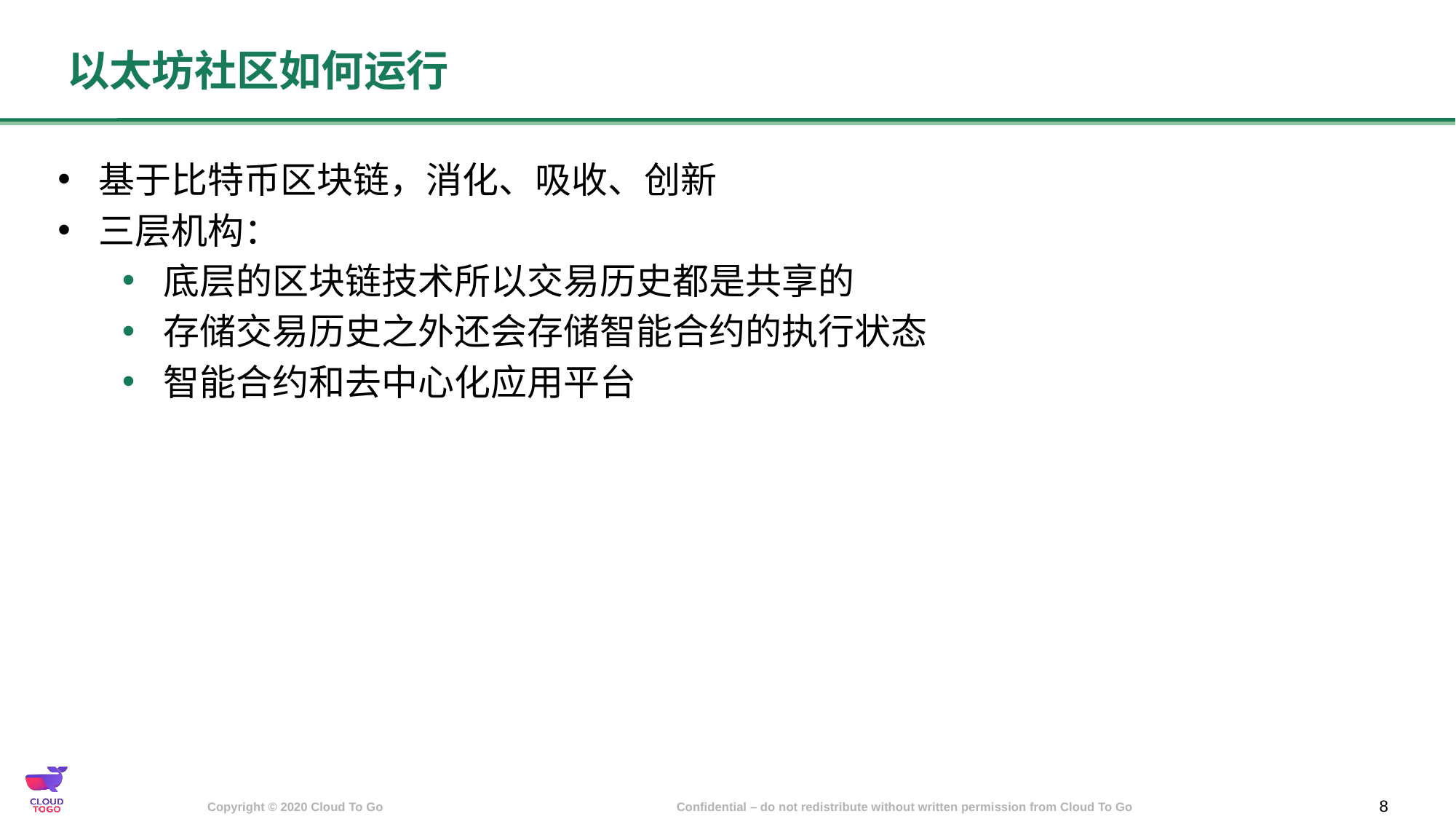

# 以太坊社区如何运行
基于比特币区块链，消化、吸收、创新
三层机构：
底层的区块链技术所以交易历史都是共享的
存储交易历史之外还会存储智能合约的执行状态
智能合约和去中心化应用平台